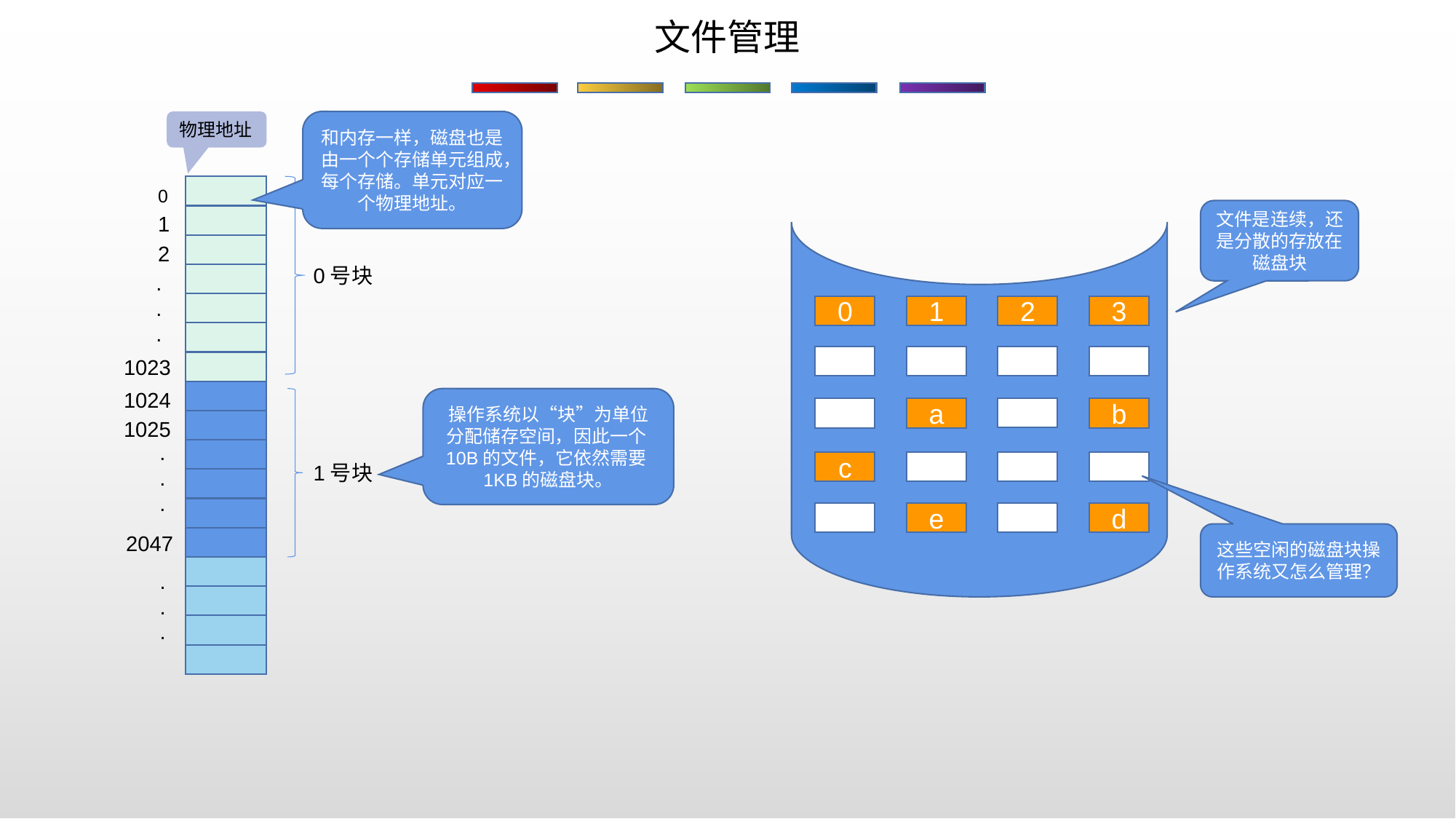

文件管理

物理地址
和内存一样，磁盘也是由一个个存储单元组成，每个存储。单元对应一个物理地址。
0

文件是连续，还是分散的存放在磁盘块
1

2

0号块
. . .

0
1
2
3

1023

1024

操作系统以“块”为单位分配储存空间，因此一个10B的文件，它依然需要1KB的磁盘块。

a
b
1025

. . .

c

1号块

e

d
这些空闲的磁盘块操作系统又怎么管理？
2047

. . .